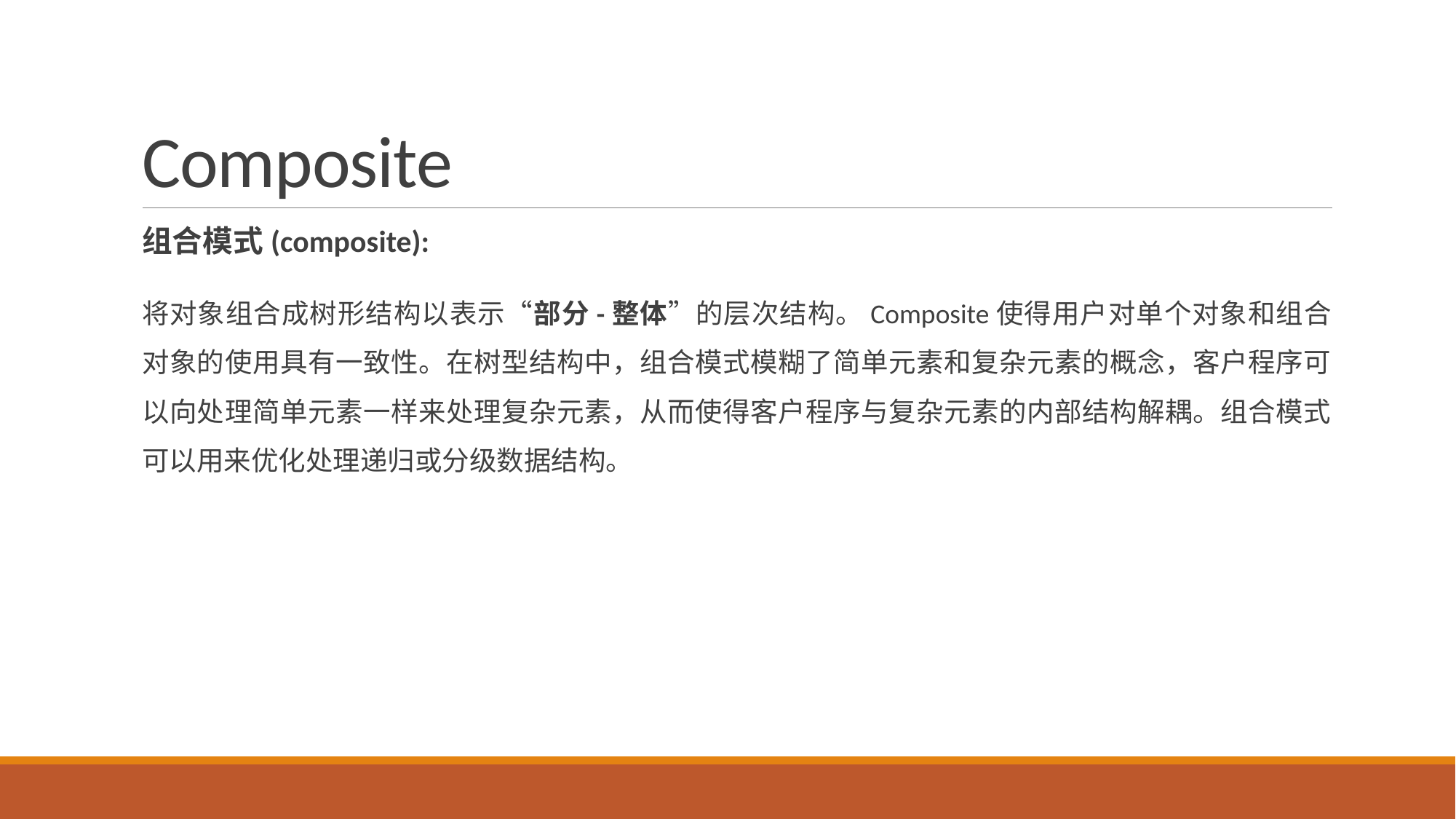

# Composite
组合模式(composite):
将对象组合成树形结构以表示“部分-整体”的层次结构。Composite使得用户对单个对象和组合对象的使用具有一致性。在树型结构中，组合模式模糊了简单元素和复杂元素的概念，客户程序可以向处理简单元素一样来处理复杂元素，从而使得客户程序与复杂元素的内部结构解耦。组合模式可以用来优化处理递归或分级数据结构。